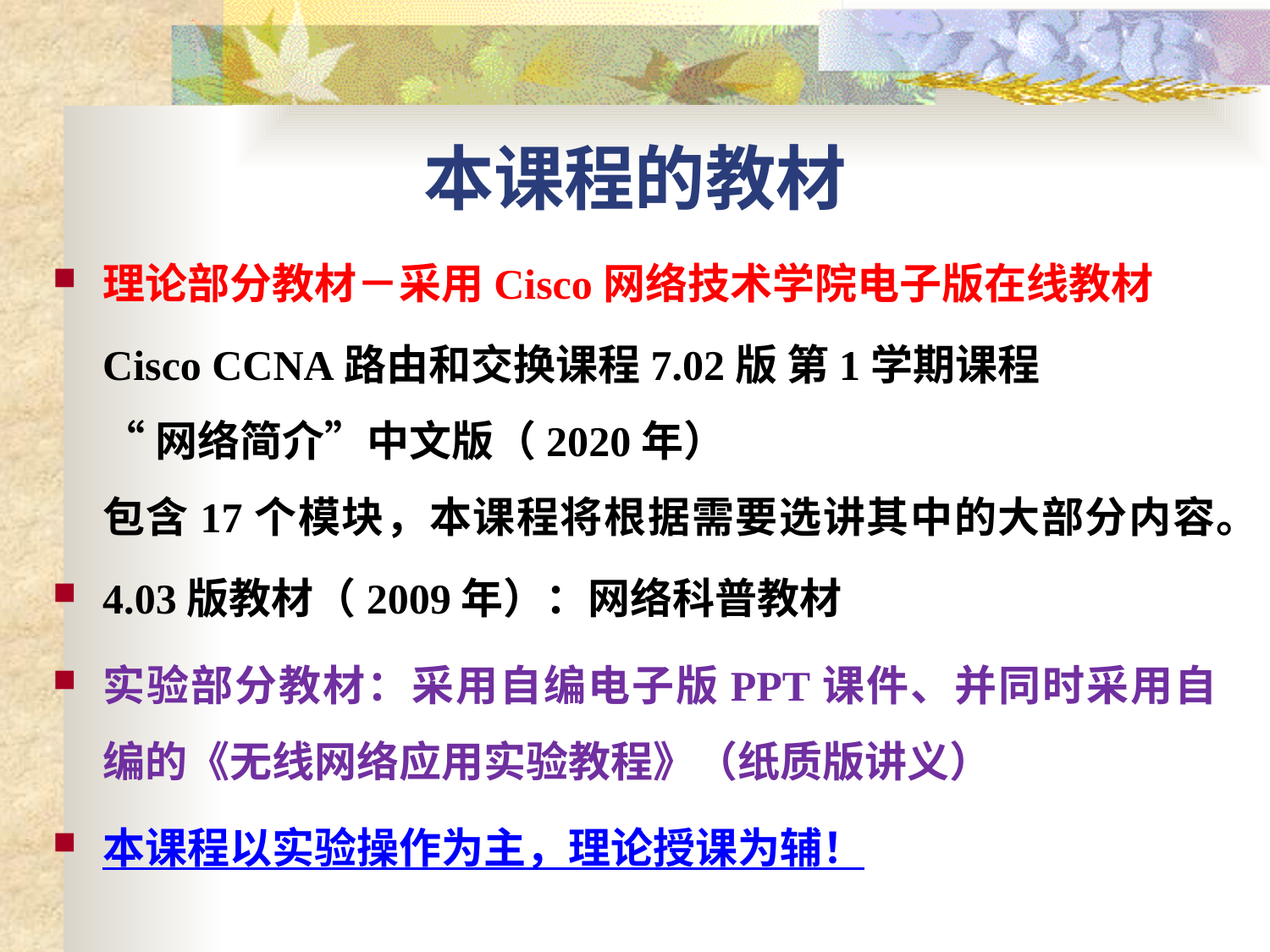

# 本课程的教材
理论部分教材－采用Cisco网络技术学院电子版在线教材
Cisco CCNA路由和交换课程7.02版 第1学期课程
“网络简介”中文版（2020年）
包含17个模块，本课程将根据需要选讲其中的大部分内容。
4.03版教材（2009年）：网络科普教材
实验部分教材：采用自编电子版PPT课件、并同时采用自编的《无线网络应用实验教程》（纸质版讲义）
本课程以实验操作为主，理论授课为辅！